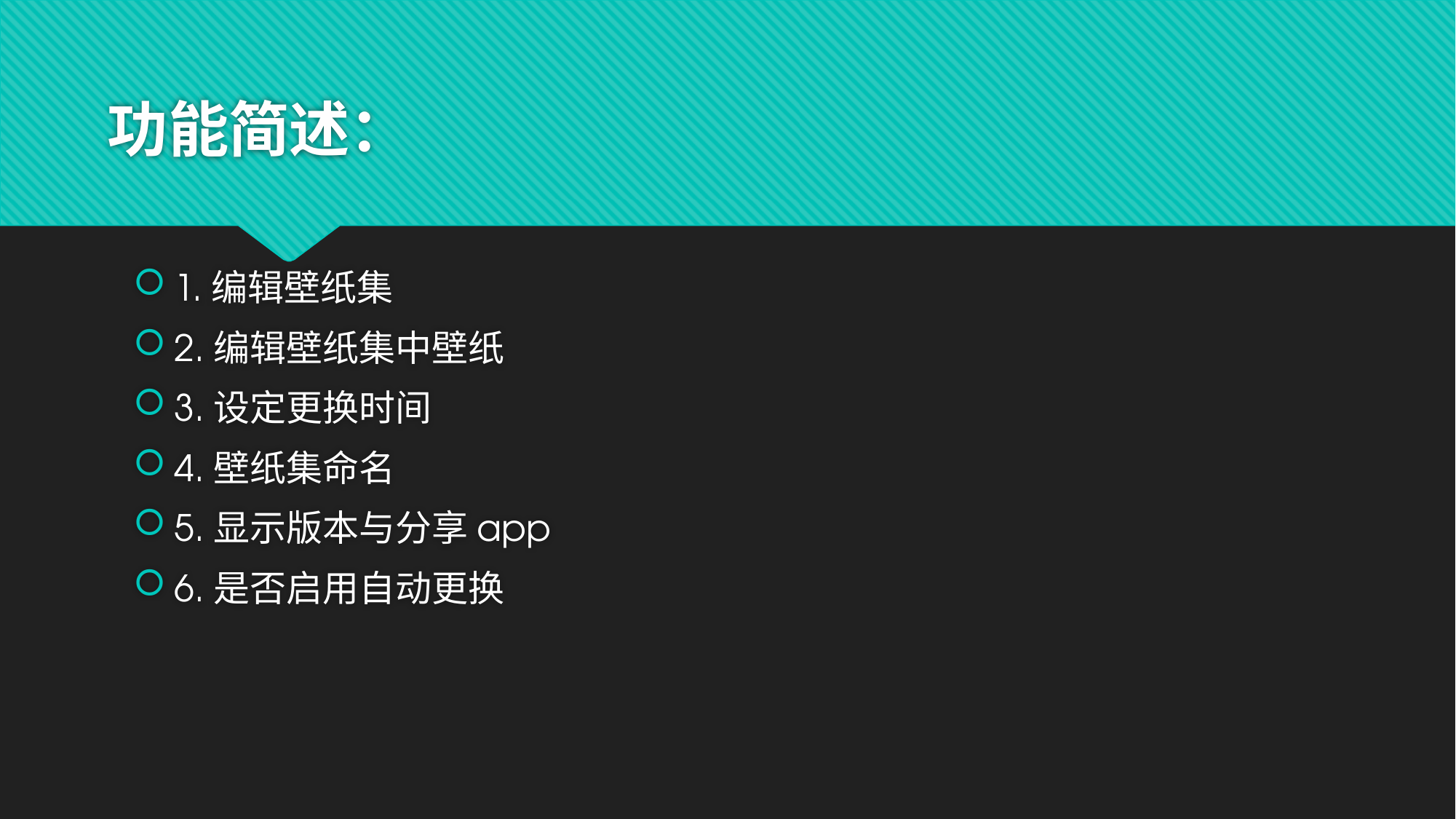

# 功能简述：
1.编辑壁纸集
2.编辑壁纸集中壁纸
3.设定更换时间
4.壁纸集命名
5.显示版本与分享app
6.是否启用自动更换